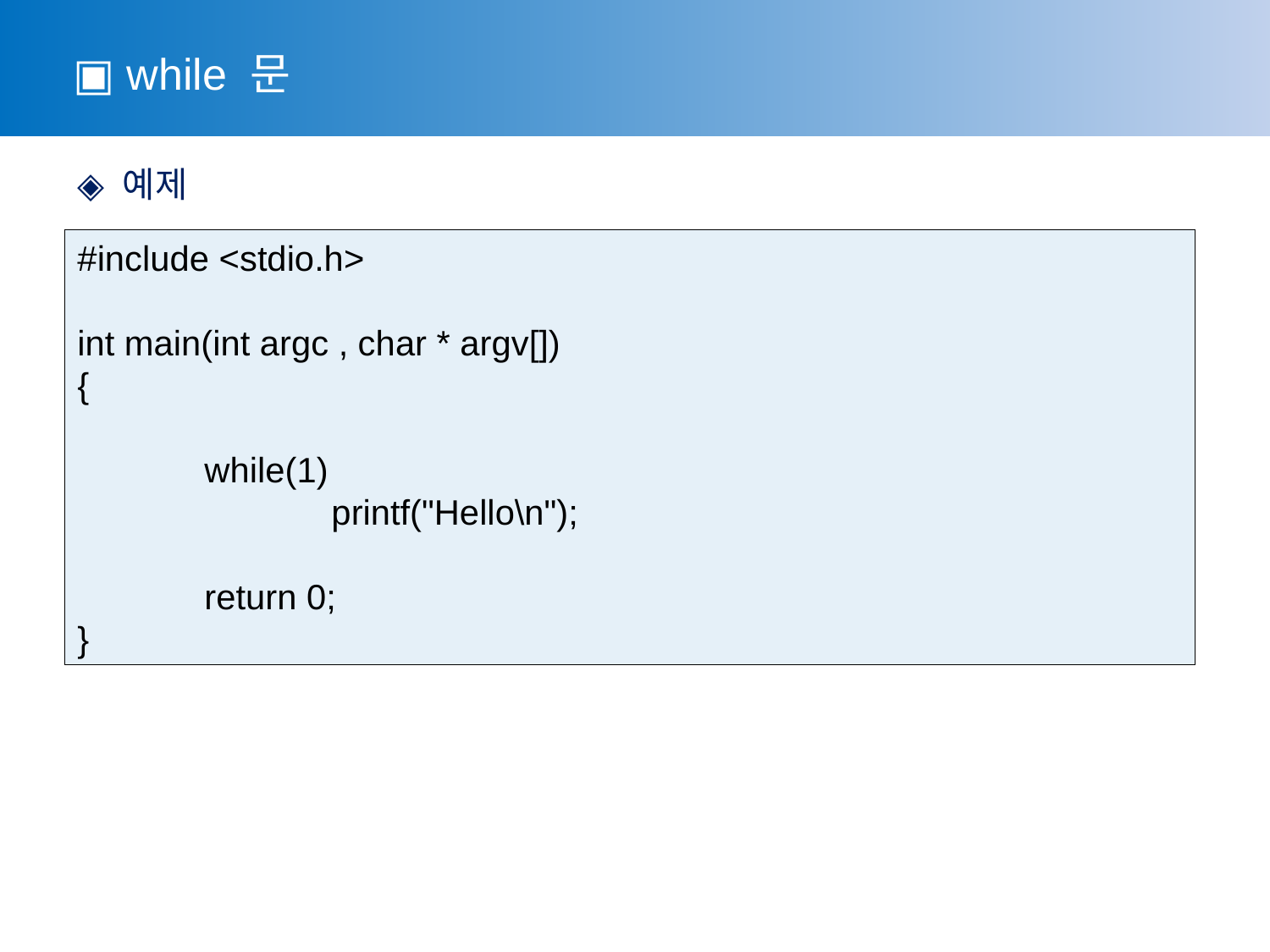

▣ while 문
 ◈ 예제
#include <stdio.h>

int main(int argc , char * argv[])
{

	while(1)
		printf("Hello\n");

	return 0;
}